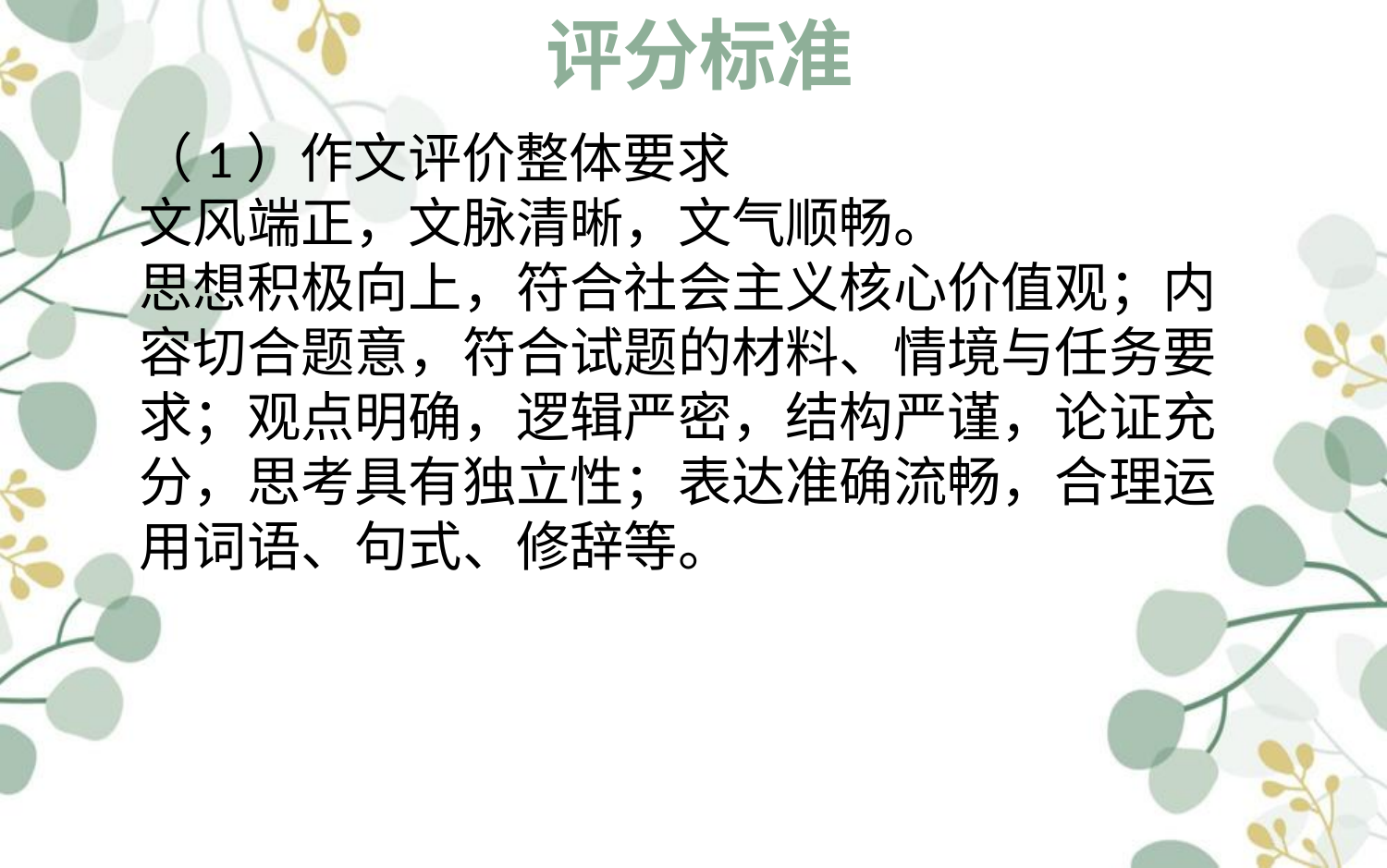

评分标准
（1）作文评价整体要求文风端正，文脉清晰，文气顺畅。思想积极向上，符合社会主义核心价值观；内容切合题意，符合试题的材料、情境与任务要求；观点明确，逻辑严密，结构严谨，论证充分，思考具有独立性；表达准确流畅，合理运用词语、句式、修辞等。